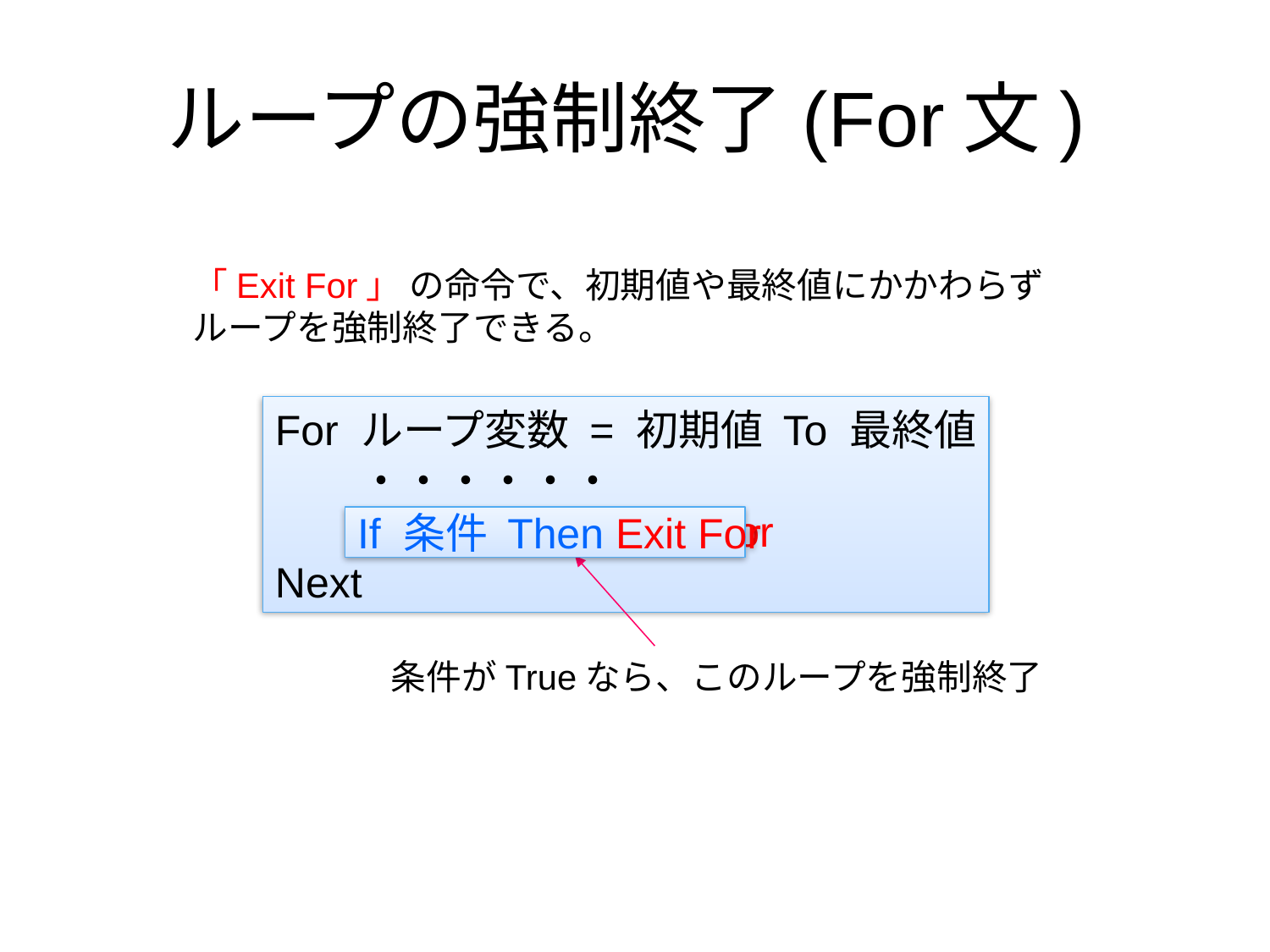

# ループの強制終了(For文)
「Exit For」 の命令で、初期値や最終値にかかわらず
ループを強制終了できる。
For ループ変数 = 初期値 To 最終値
　　・・・・・・
　　If 条件 Then Exit For
Next
If 条件 Then Exit For

条件がTrueなら、このループを強制終了